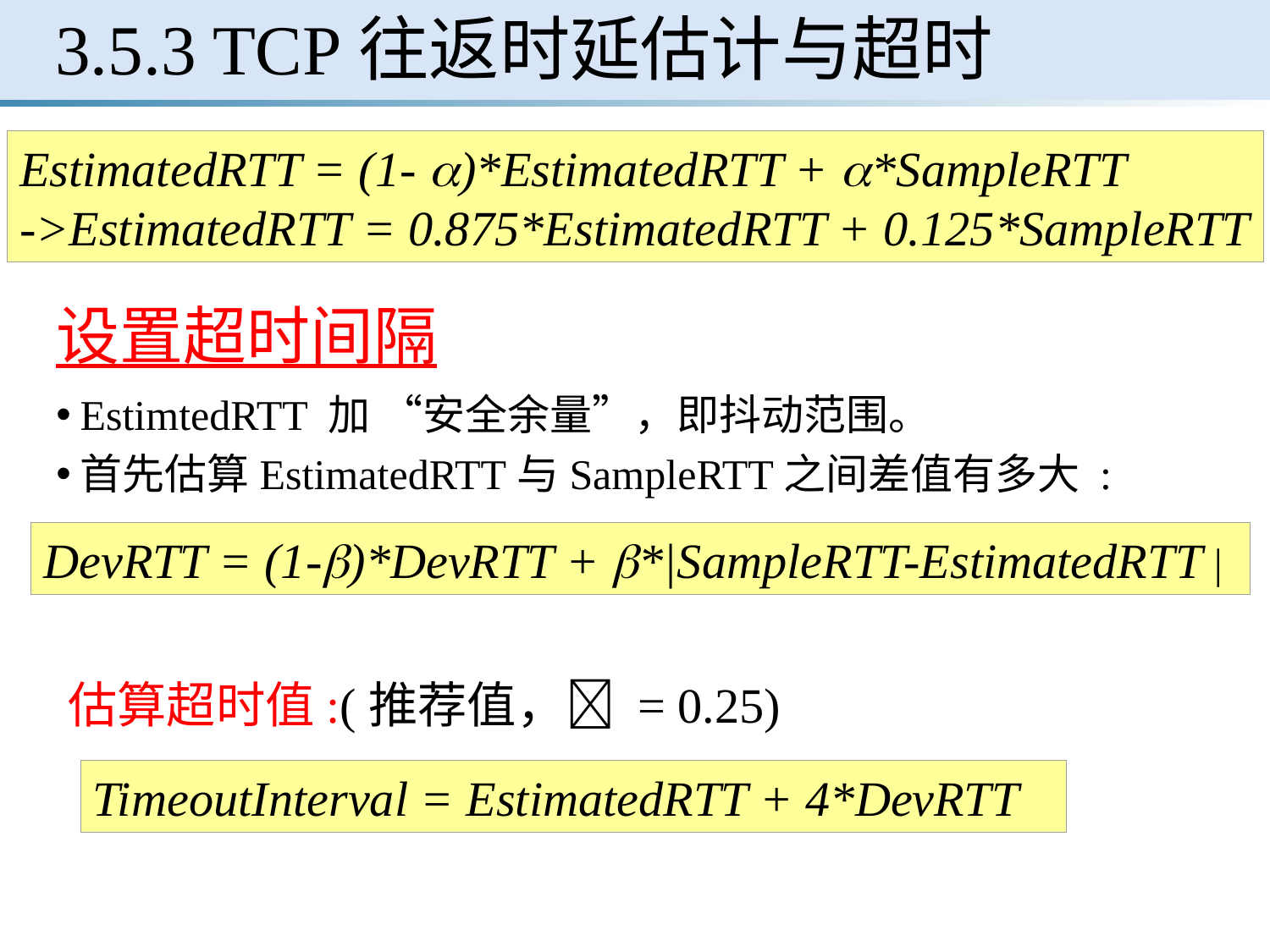

# 3.5.3 TCP往返时延估计与超时
EstimatedRTT = (1- α)*EstimatedRTT + α*SampleRTT
->EstimatedRTT = 0.875*EstimatedRTT + 0.125*SampleRTT
设置超时间隔
EstimtedRTT 加 “安全余量”，即抖动范围。
首先估算EstimatedRTT与SampleRTT之间差值有多大 :
DevRTT = (1-β)*DevRTT + β*|SampleRTT-EstimatedRTT |
 估算超时值:(推荐值，β = 0.25)
TimeoutInterval = EstimatedRTT + 4*DevRTT